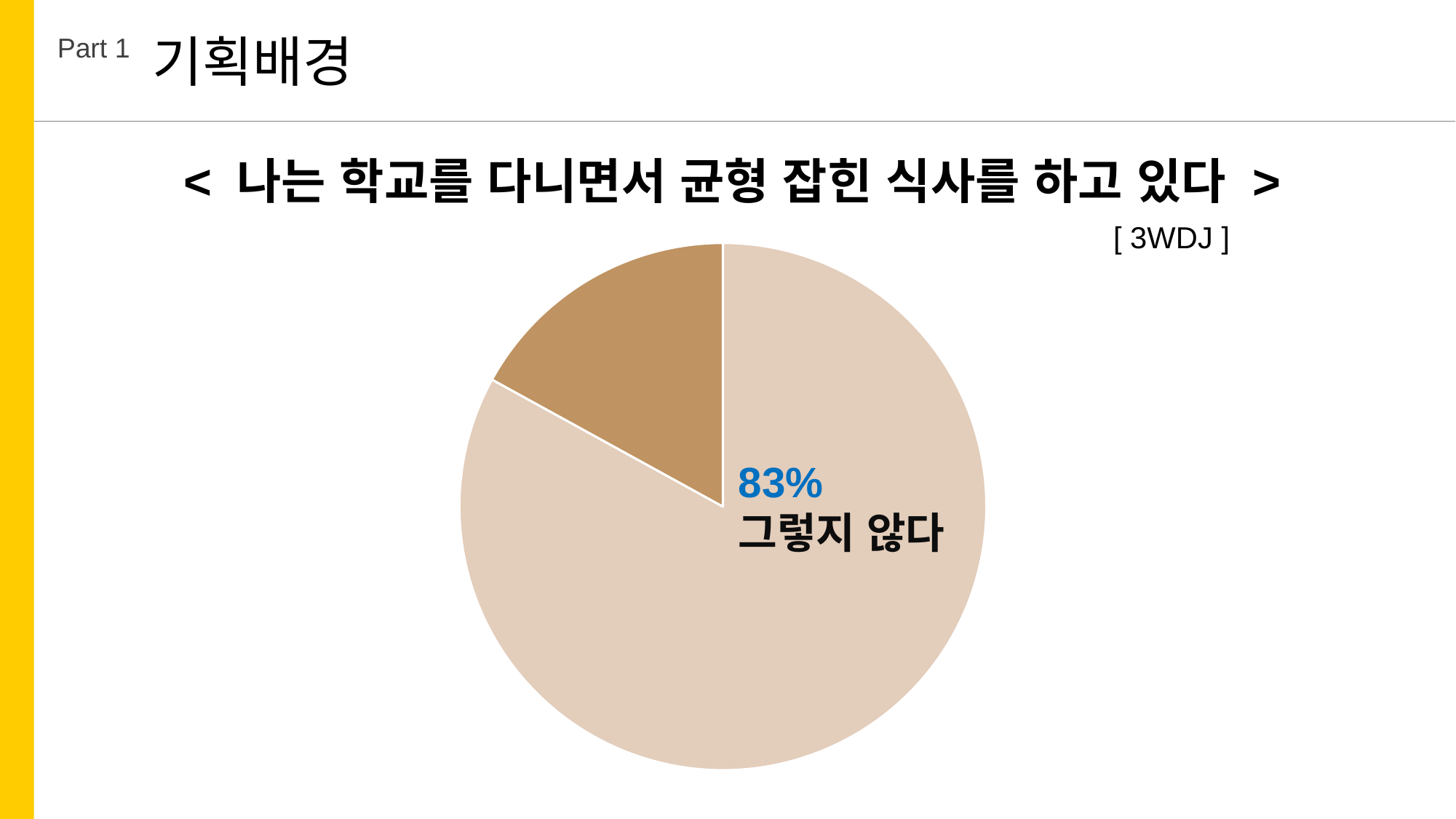

기획배경
Part 1
< 나는 학교를 다니면서 균형 잡힌 식사를 하고 있다 >
[ 3WDJ ]

### Chart

| Category | <나는 학교를 다니면서 균형잡힌 식사를 하고 있다> |
|---|---|
| 그렇지 않다 | 8.3 |
|  | None |
| 그렇다 | 1.7 |
83%
그렇지 않다